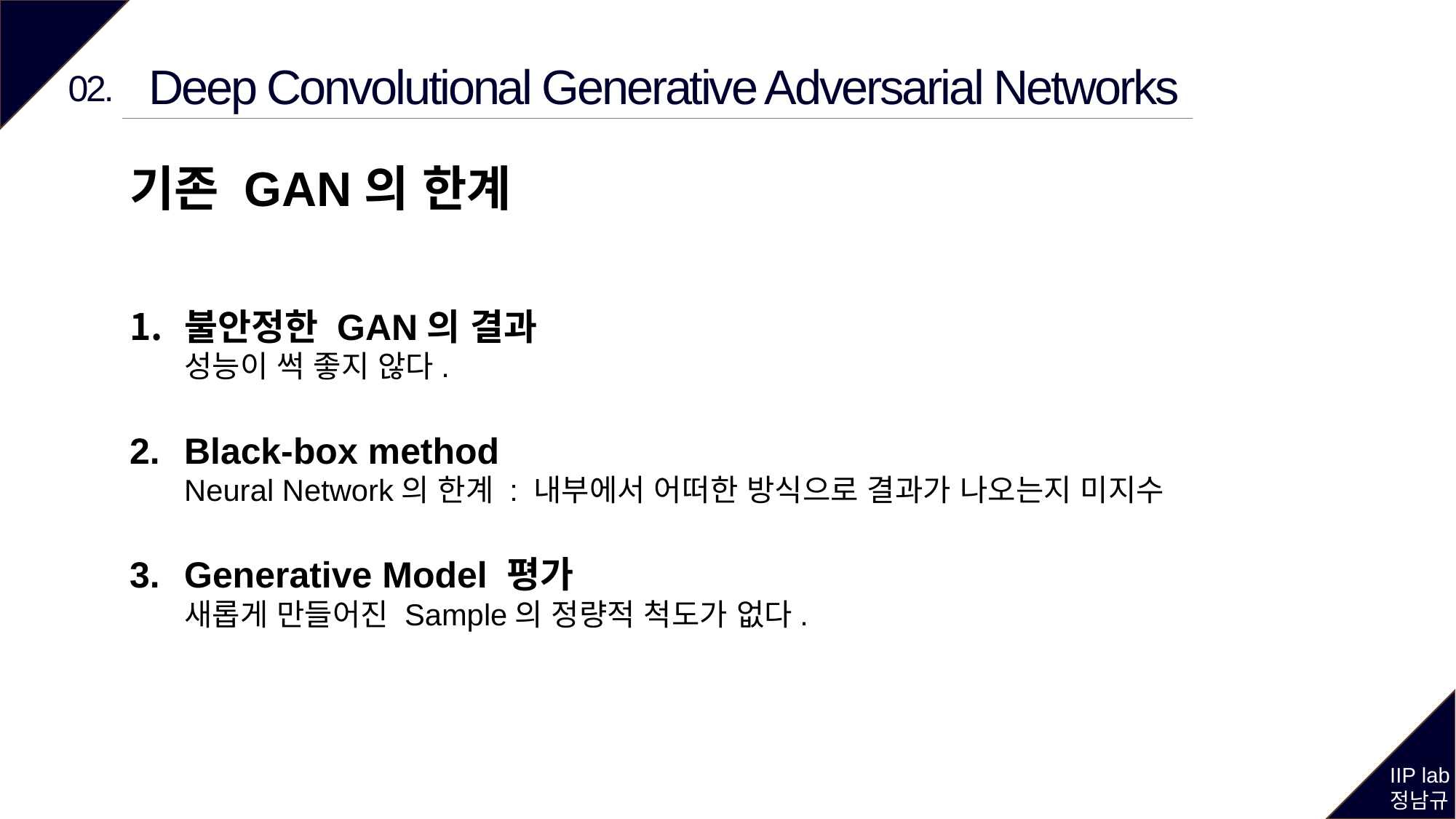

Deep Convolutional Generative Adversarial Networks
02.
기존 GAN의 한계

불안정한 GAN의 결과
성능이 썩 좋지 않다.

Black-box method
Neural Network의 한계 : 내부에서 어떠한 방식으로 결과가 나오는지 미지수

Generative Model 평가
새롭게 만들어진 Sample의 정량적 척도가 없다.
IIP lab
정남규